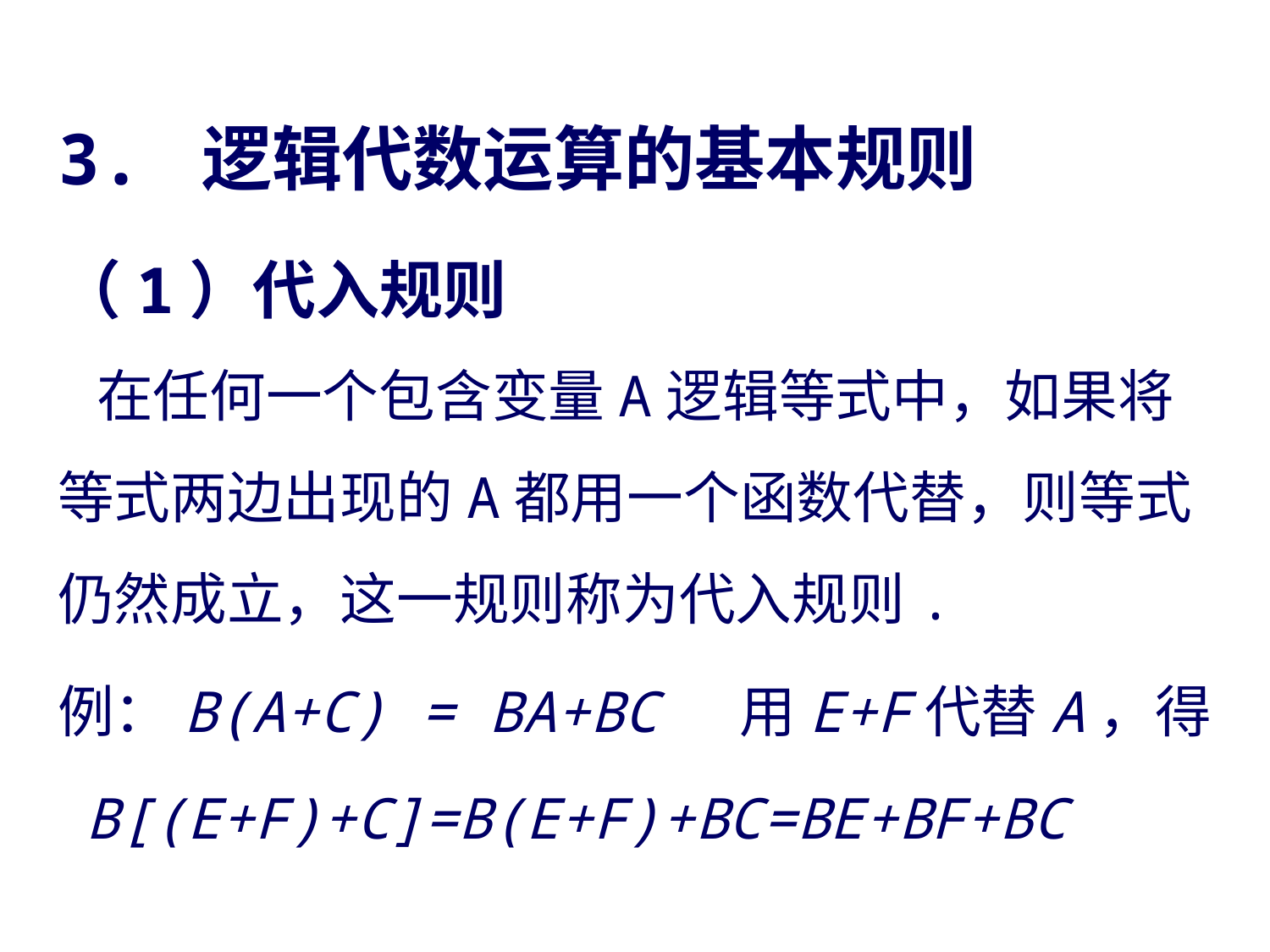

3. 逻辑代数运算的基本规则
（1）代入规则
  在任何一个包含变量A逻辑等式中，如果将
等式两边出现的A都用一个函数代替，则等式
仍然成立，这一规则称为代入规则.
例：B(A+C) = BA+BC  用E+F代替A，得
B[(E+F)+C]=B(E+F)+BC=BE+BF+BC